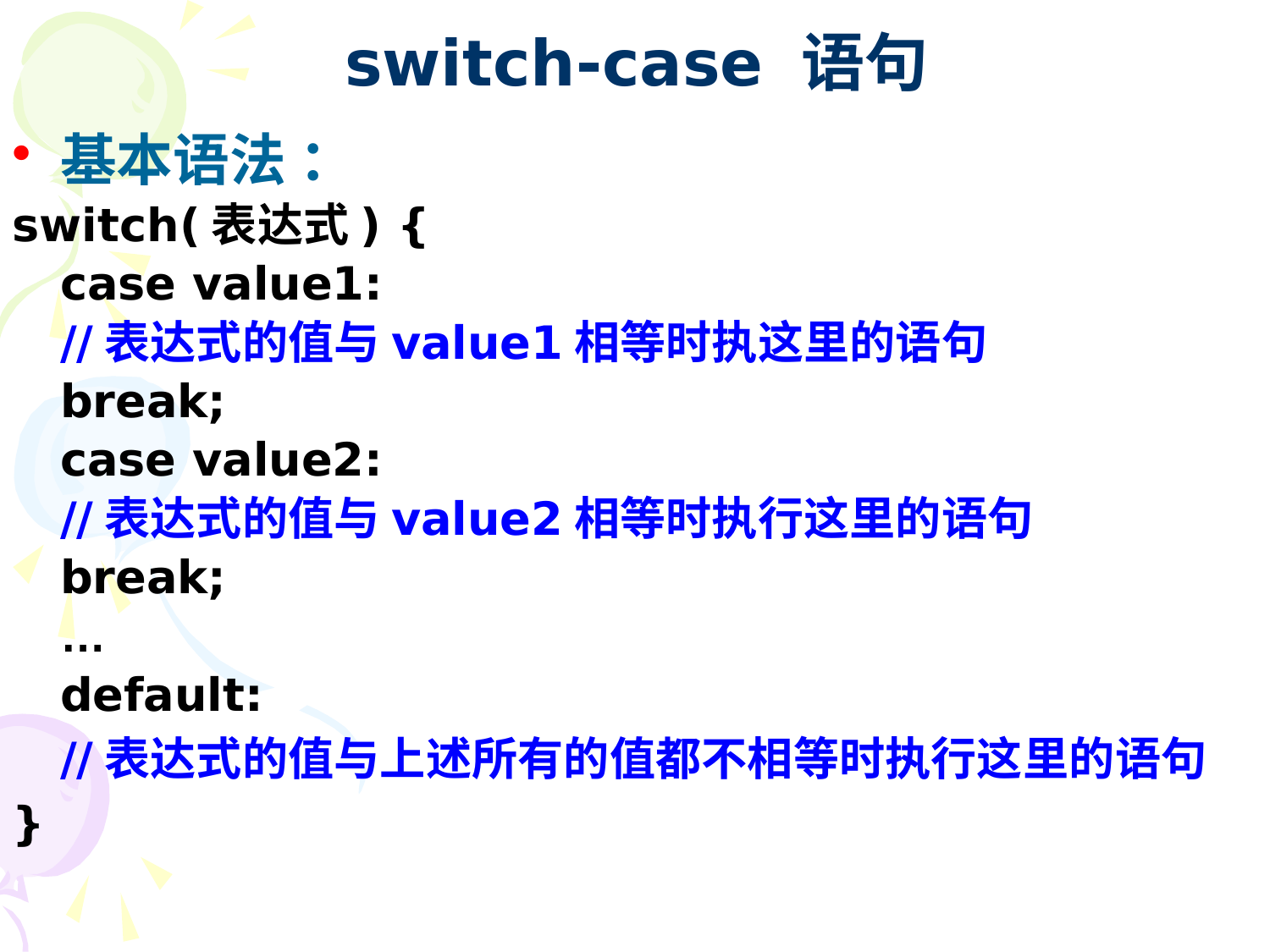

# switch-case 语句
基本语法 ：
switch(表达式) {
	case value1:
	//表达式的值与value1相等时执这里的语句
	break;
	case value2:
	//表达式的值与value2相等时执行这里的语句
	break;
	…
	default:
	//表达式的值与上述所有的值都不相等时执行这里的语句
}